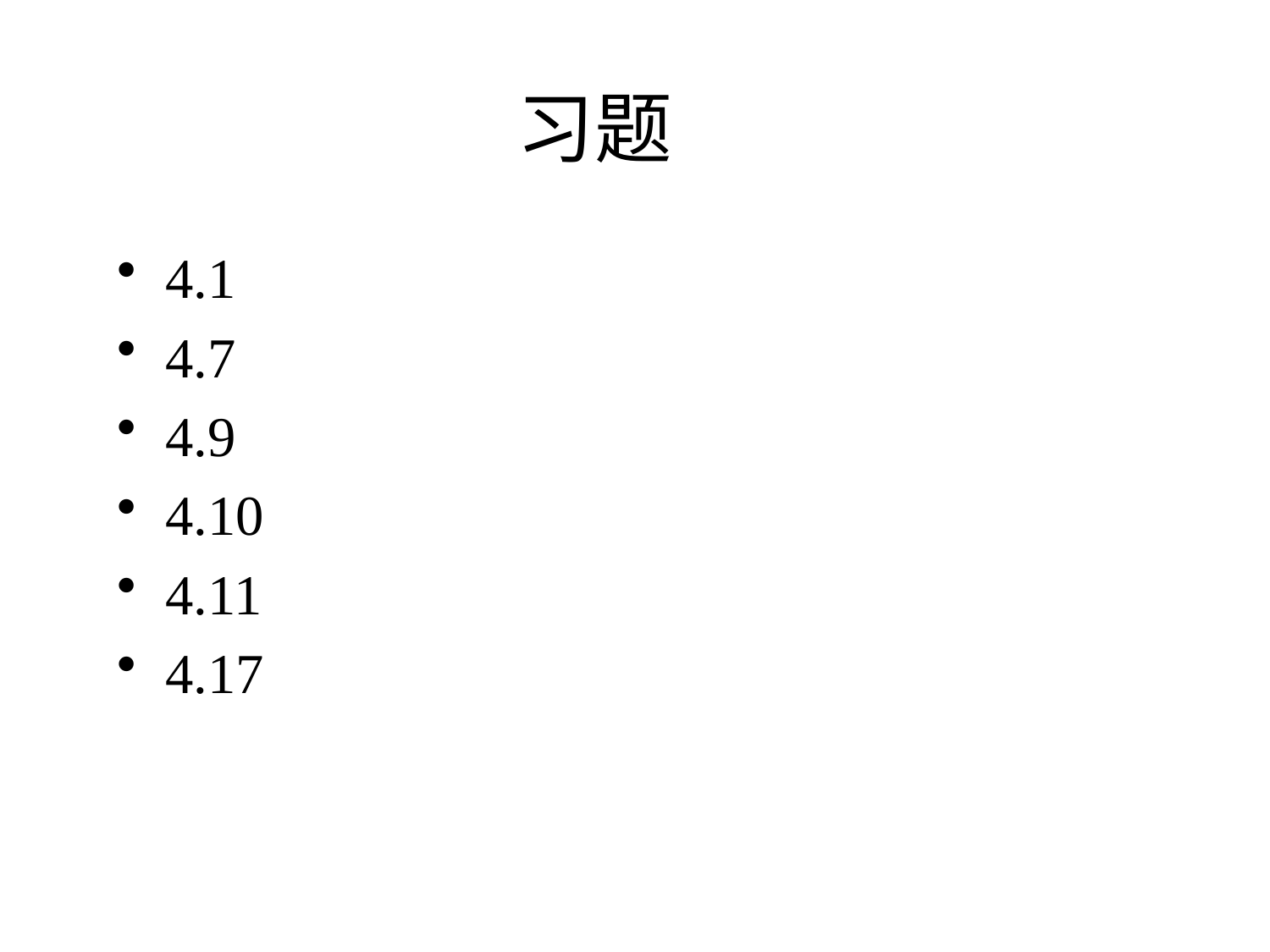

# 习题
4.1
4.7
4.9
4.10
4.11
4.17